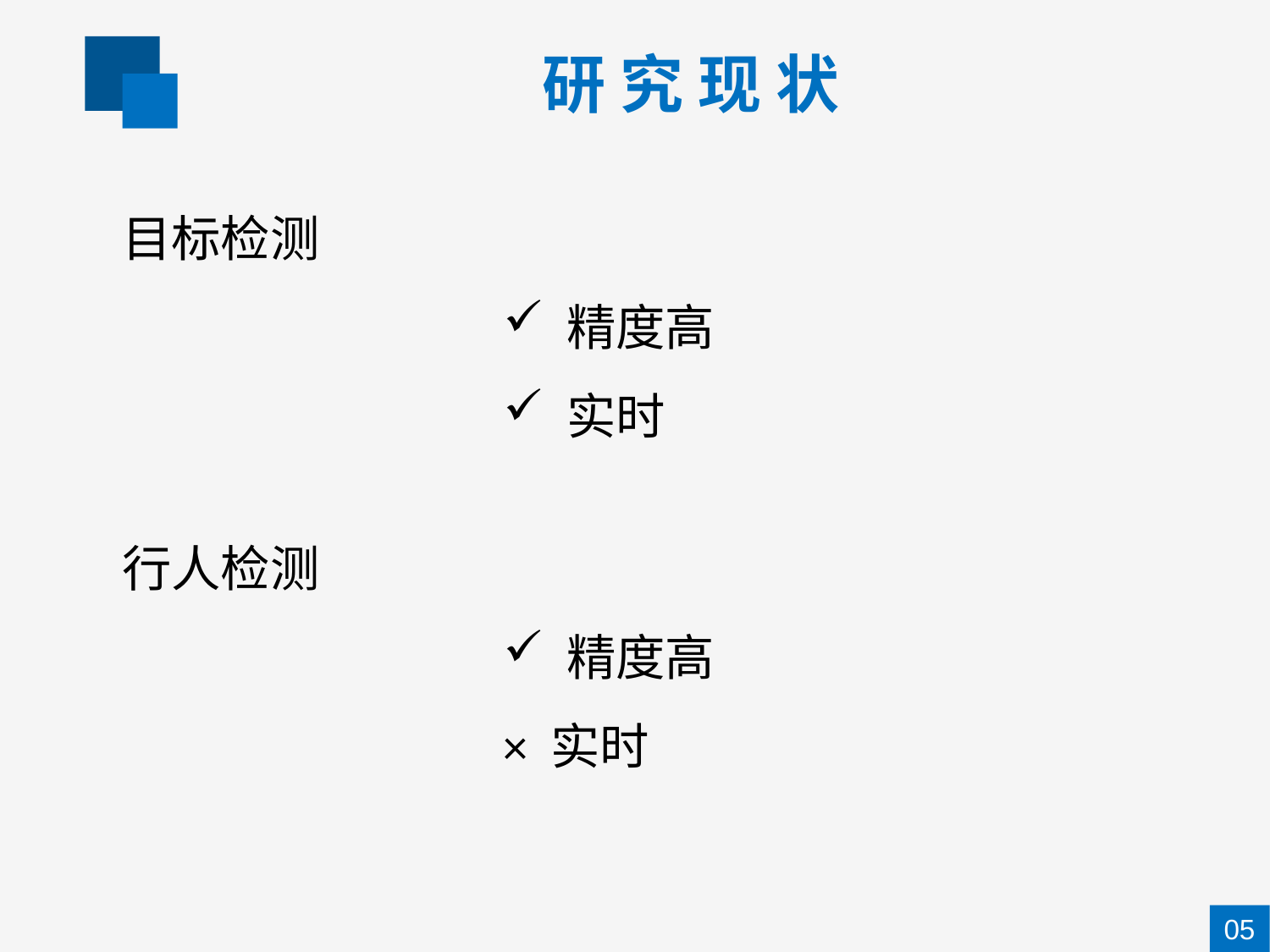

研 究 现 状
目标检测
精度高
实时

行人检测
精度高
× 实时

05